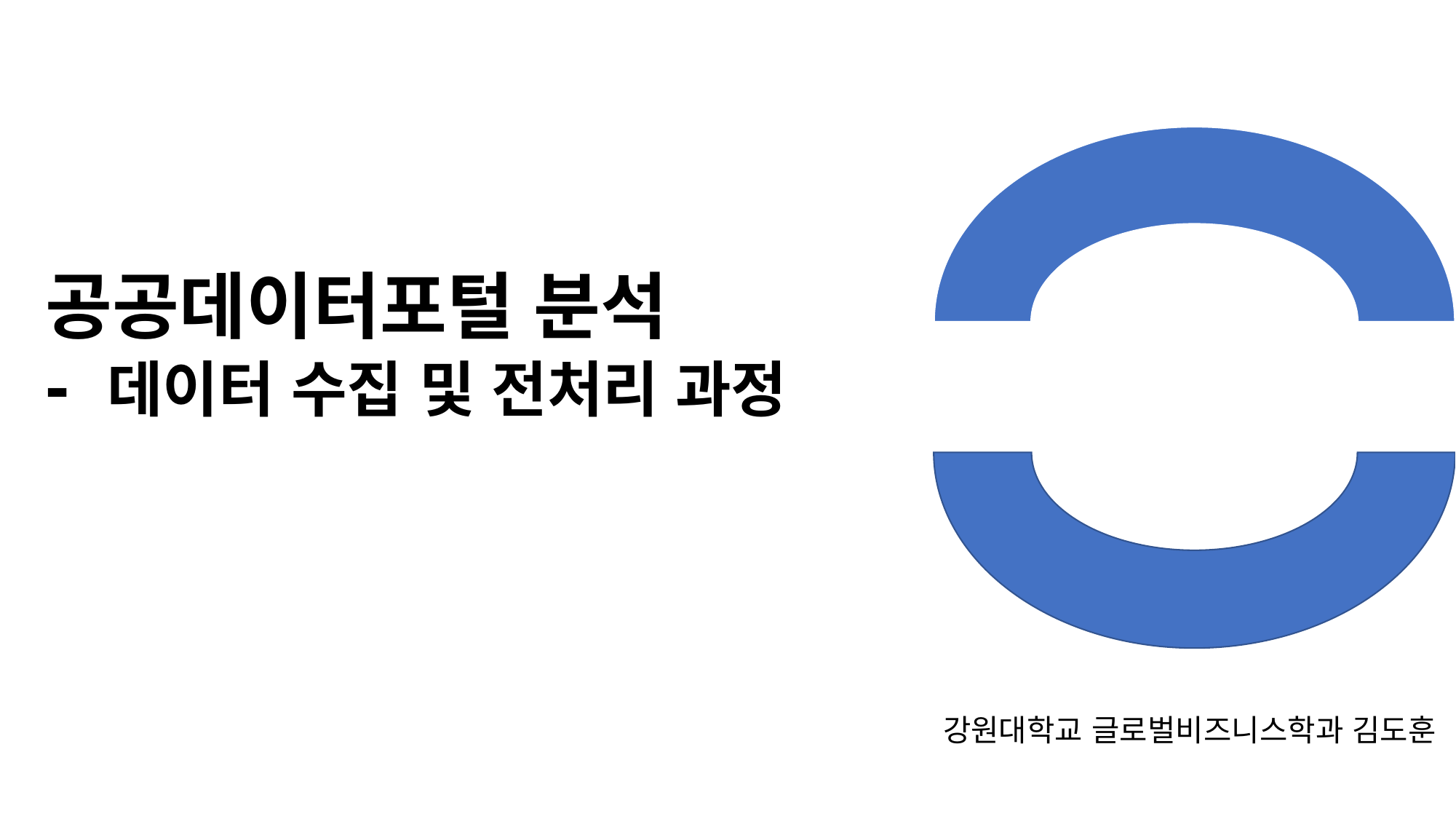

# 공공데이터포털 분석 - 데이터 수집 및 전처리 과정
강원대학교 글로벌비즈니스학과 김도훈